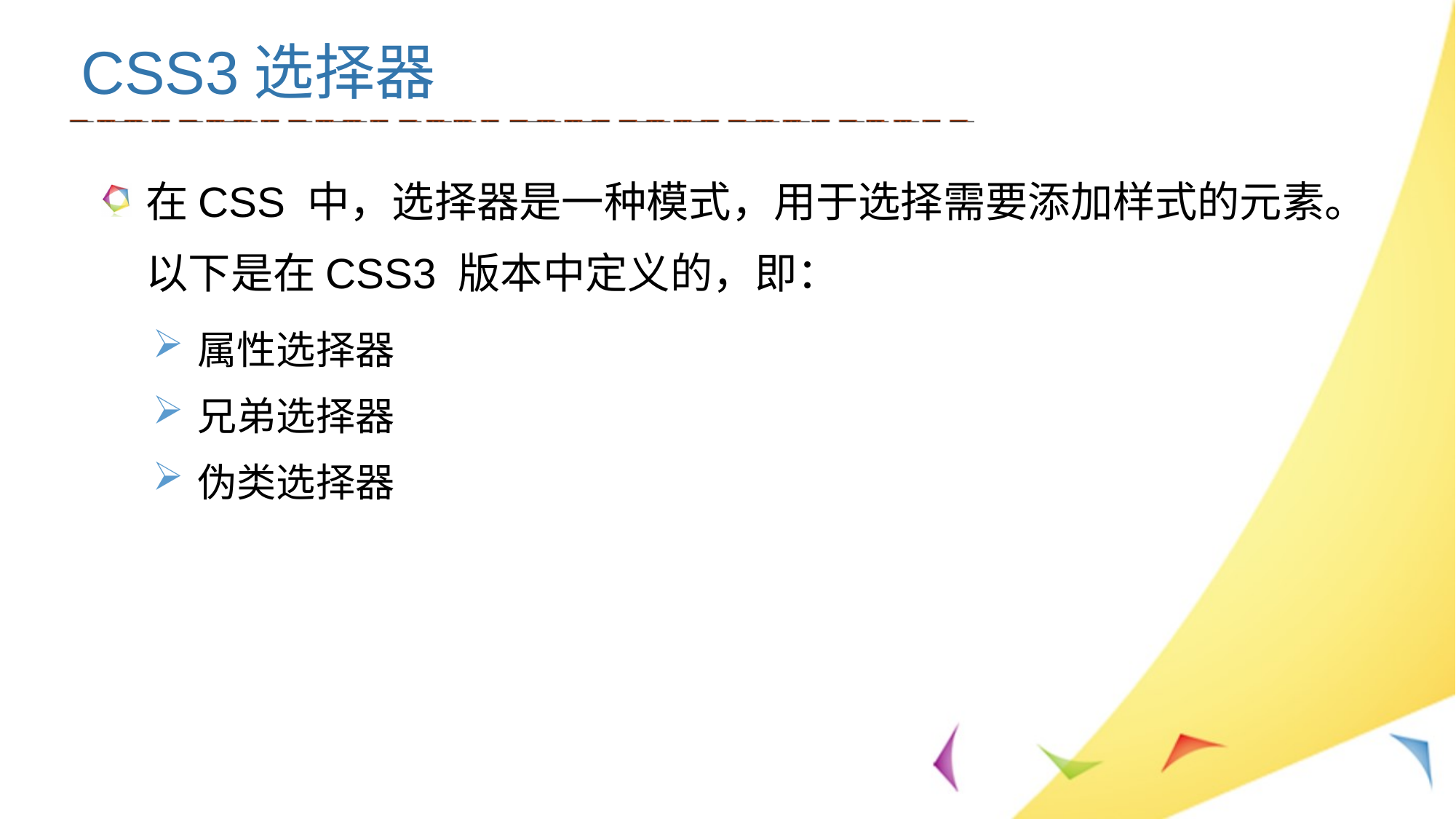

CSS3选择器
在CSS 中，选择器是一种模式，用于选择需要添加样式的元素。以下是在CSS3 版本中定义的，即：
属性选择器
兄弟选择器
伪类选择器